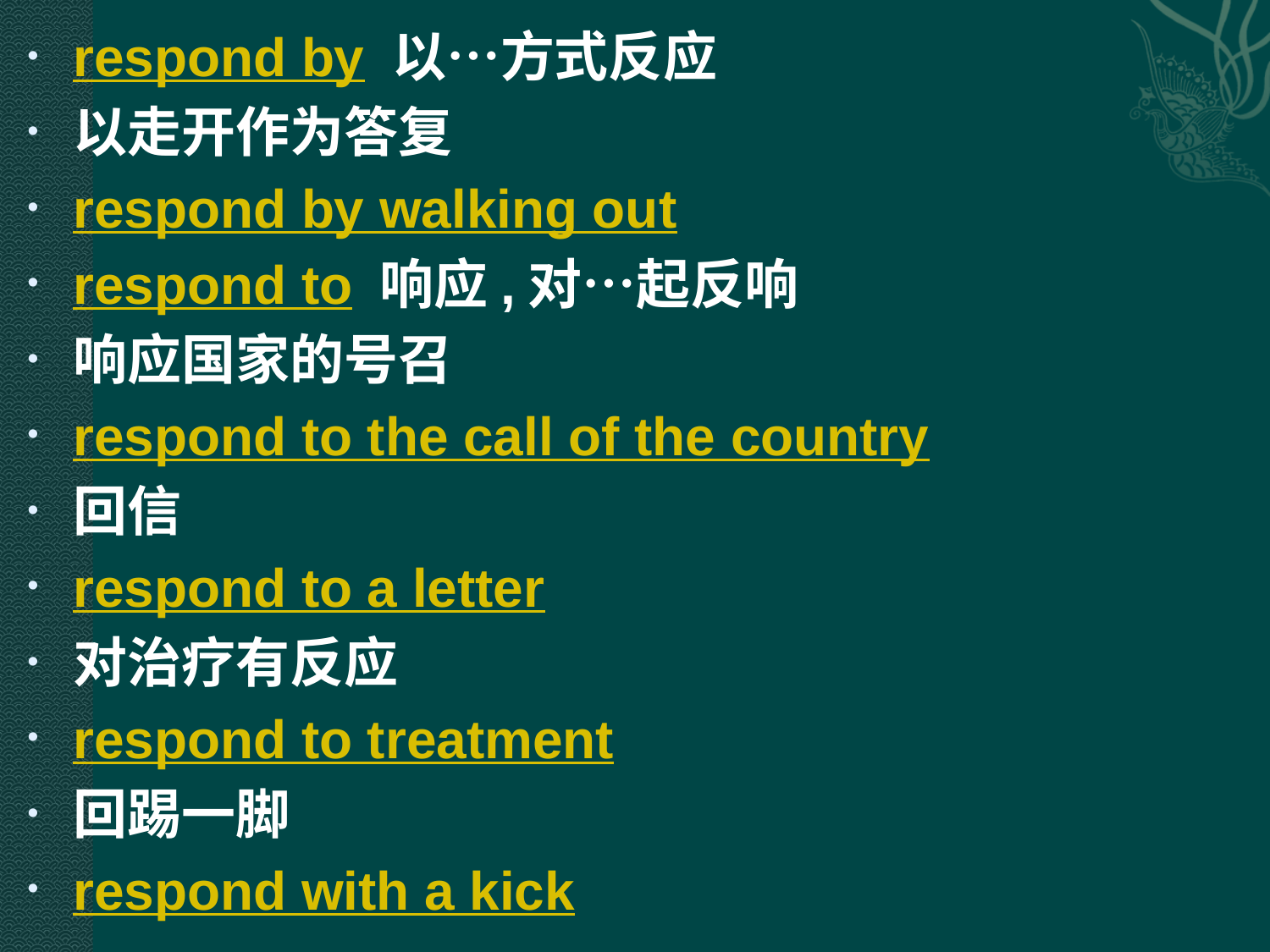

respond by 以…方式反应
以走开作为答复
respond by walking out
respond to 响应,对…起反响
响应国家的号召
respond to the call of the country
回信
respond to a letter
对治疗有反应
respond to treatment
回踢一脚
respond with a kick